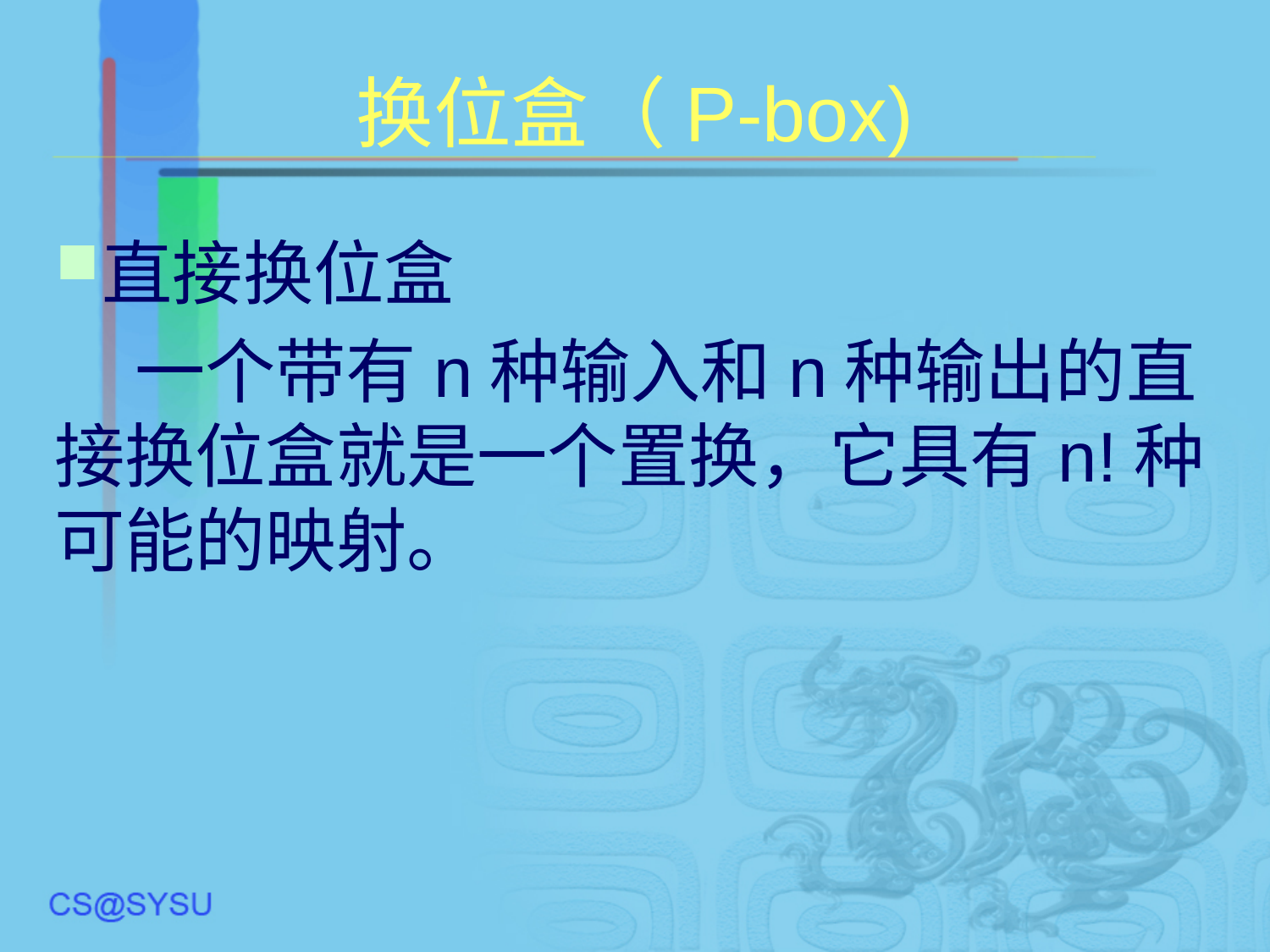

# 换位盒（P-box)
直接换位盒
    一个带有n种输入和n种输出的直接换位盒就是一个置换，它具有n!种可能的映射。